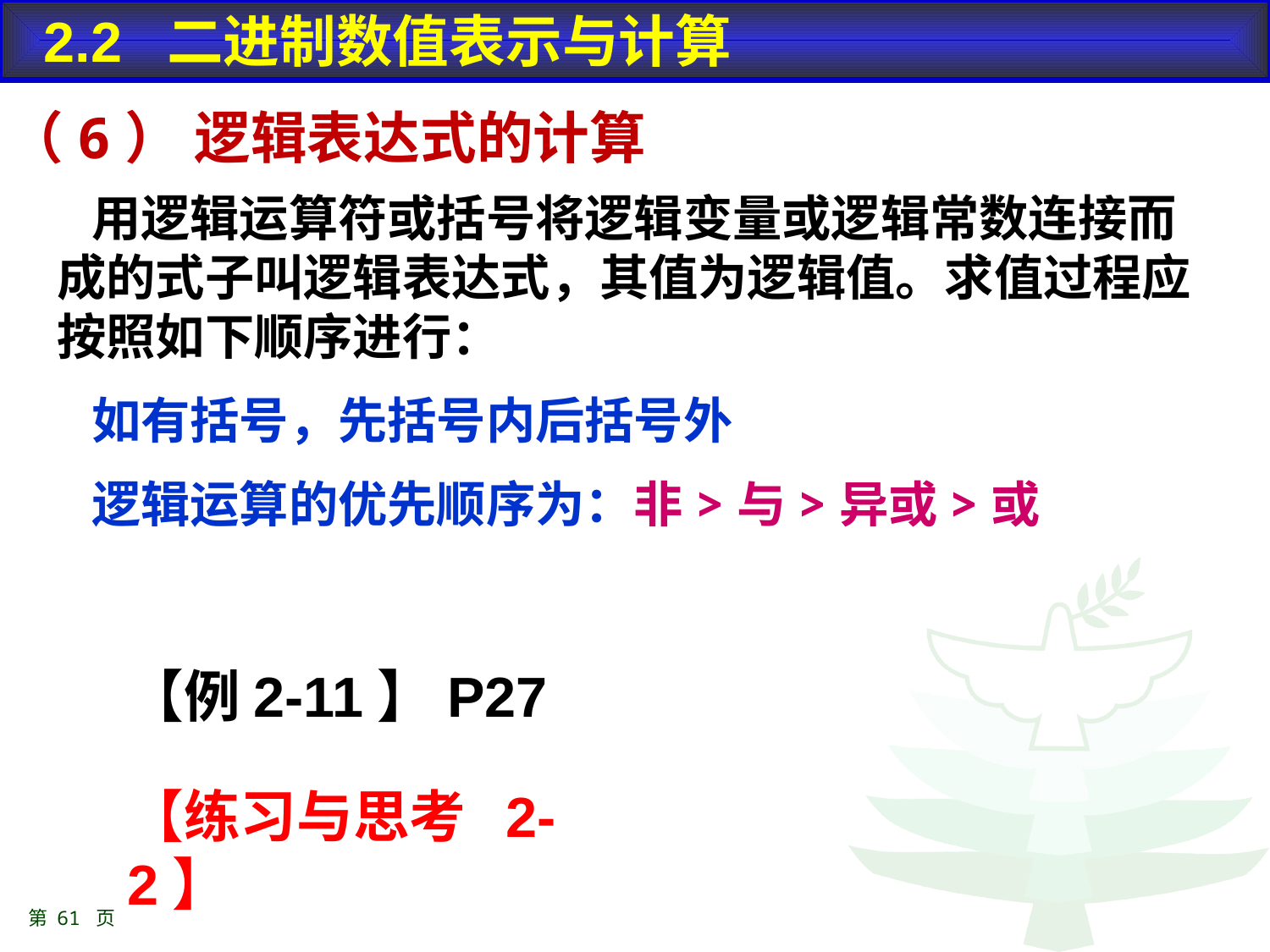

2.2  二进制数值表示与计算
（6） 逻辑表达式的计算
  用逻辑运算符或括号将逻辑变量或逻辑常数连接而成的式子叫逻辑表达式，其值为逻辑值。求值过程应按照如下顺序进行：
  如有括号，先括号内后括号外
  逻辑运算的优先顺序为：非>与>异或>或
【例2-11】P27
【练习与思考  2-2】